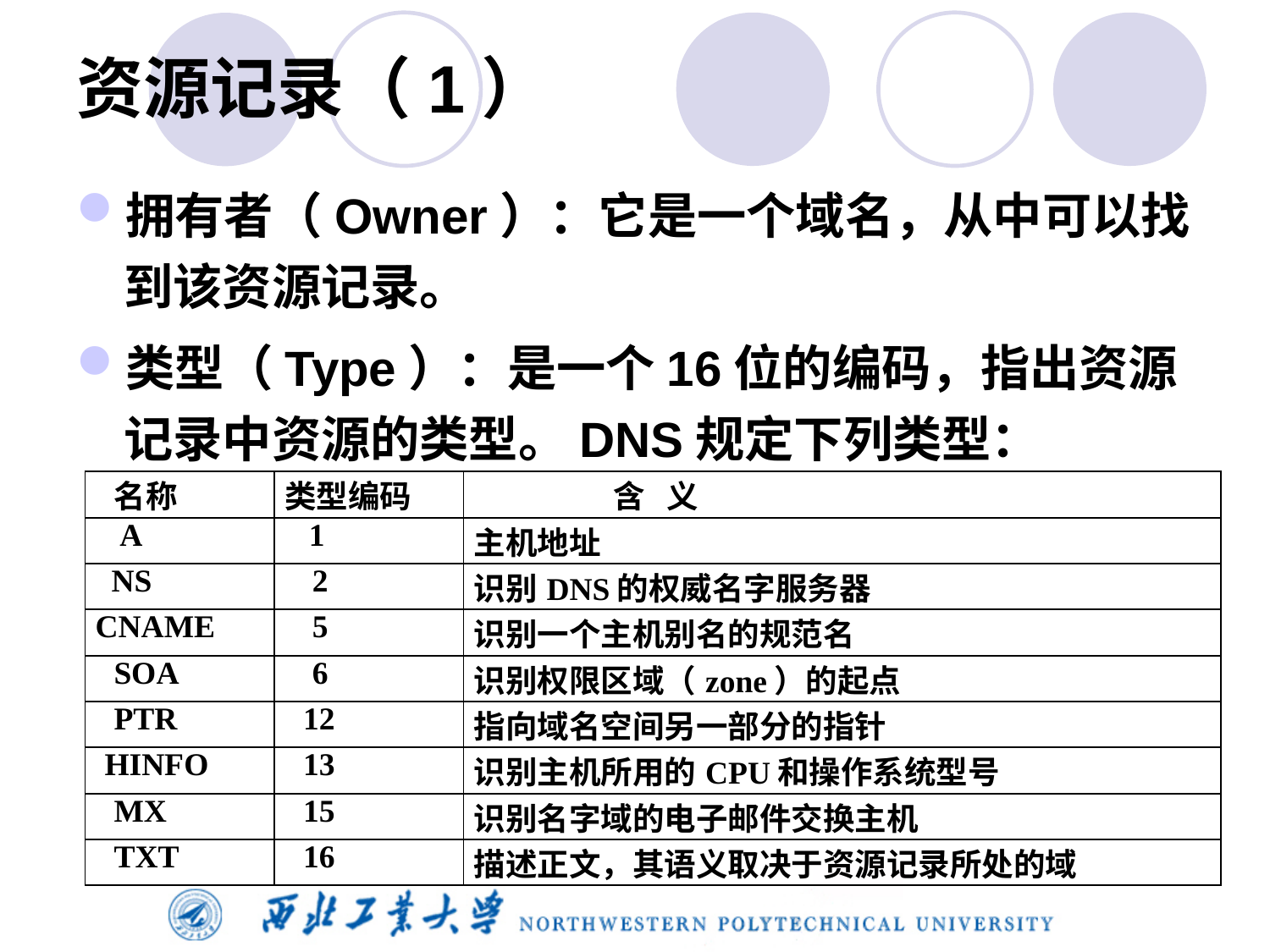

# 资源记录（1）
拥有者（Owner）：它是一个域名，从中可以找到该资源记录。
类型（Type）：是一个16位的编码，指出资源记录中资源的类型。DNS规定下列类型：

| 名称 | 类型编码 | 含 义 |
| --- | --- | --- |
| A | 1 | 主机地址 |
| NS | 2 | 识别DNS的权威名字服务器 |
| CNAME | 5 | 识别一个主机别名的规范名 |
| SOA | 6 | 识别权限区域（zone）的起点 |
| PTR | 12 | 指向域名空间另一部分的指针 |
| HINFO | 13 | 识别主机所用的CPU和操作系统型号 |
| MX | 15 | 识别名字域的电子邮件交换主机 |
| TXT | 16 | 描述正文，其语义取决于资源记录所处的域 |